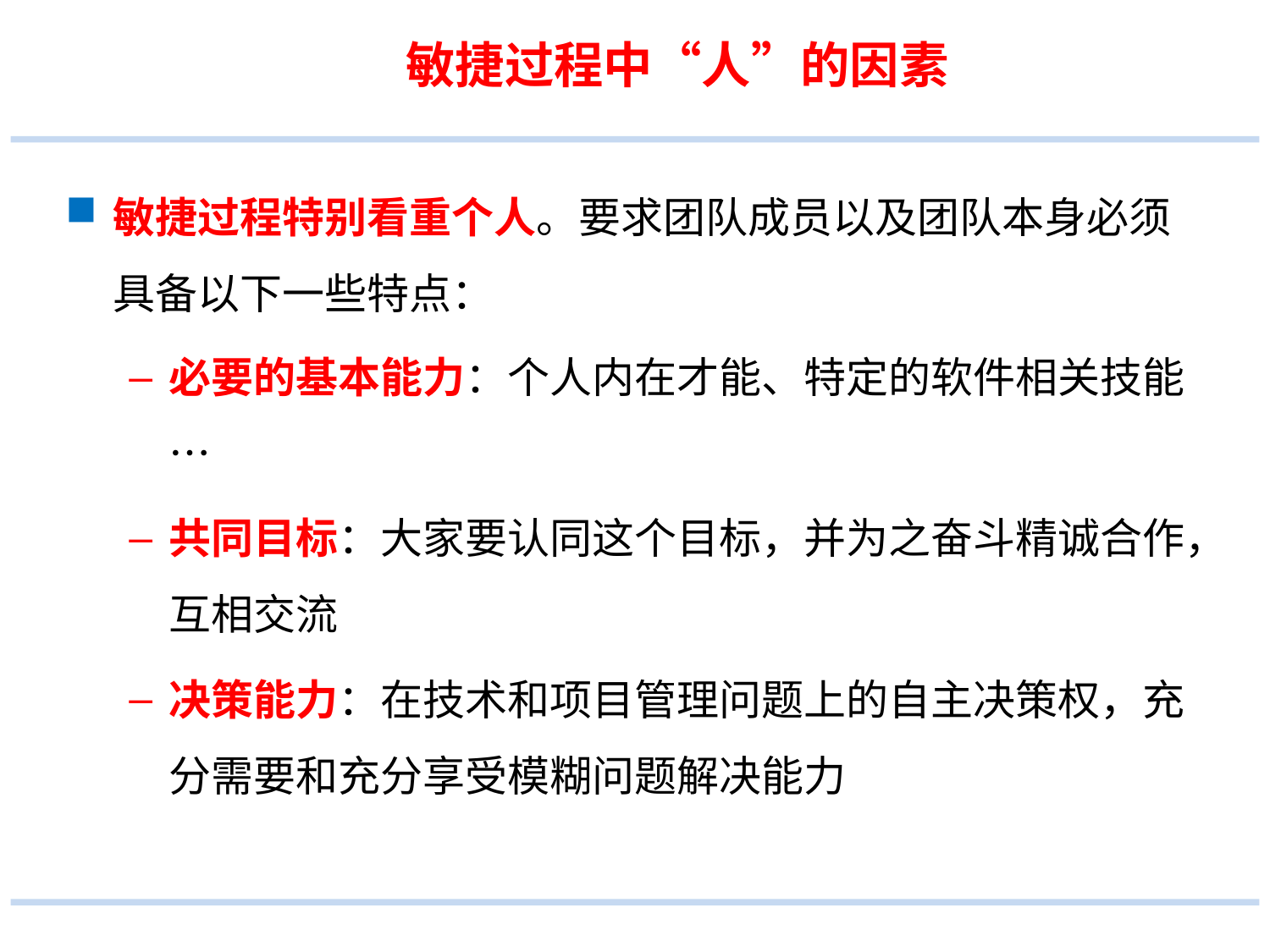

# 敏捷过程中“人”的因素
敏捷过程特别看重个人。要求团队成员以及团队本身必须具备以下一些特点：
必要的基本能力：个人内在才能、特定的软件相关技能…
共同目标：大家要认同这个目标，并为之奋斗精诚合作，互相交流
决策能力：在技术和项目管理问题上的自主决策权，充分需要和充分享受模糊问题解决能力
16